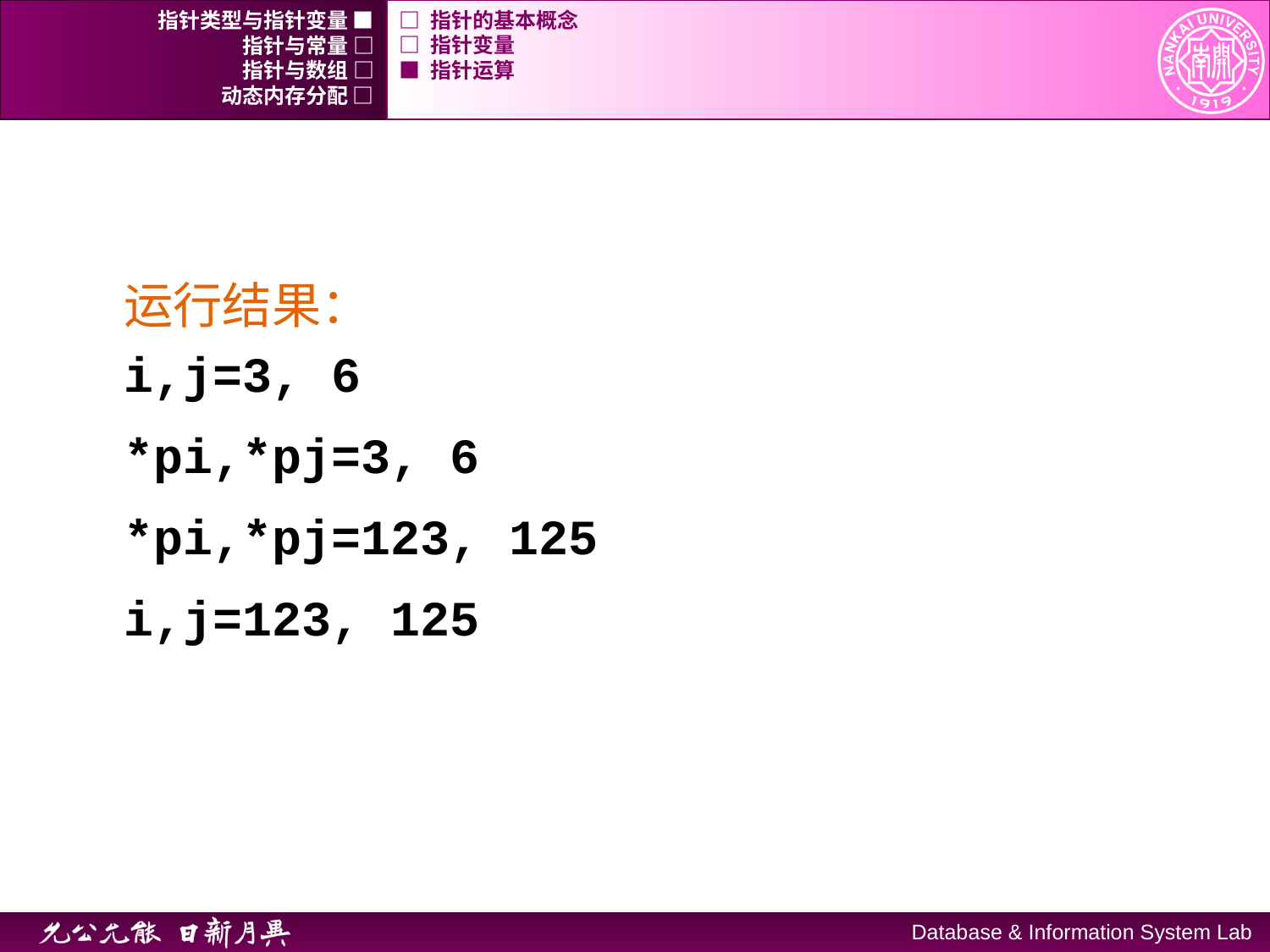

指针类型与指针变量 ■
□ 指针的基本概念
指针与常量 □
□ 指针变量
指针与数组 □
■ 指针运算
动态内存分配 □

运行结果：
i,j=3, 6
	*pi,*pj=3, 6
	*pi,*pj=123, 125
	i,j=123, 125